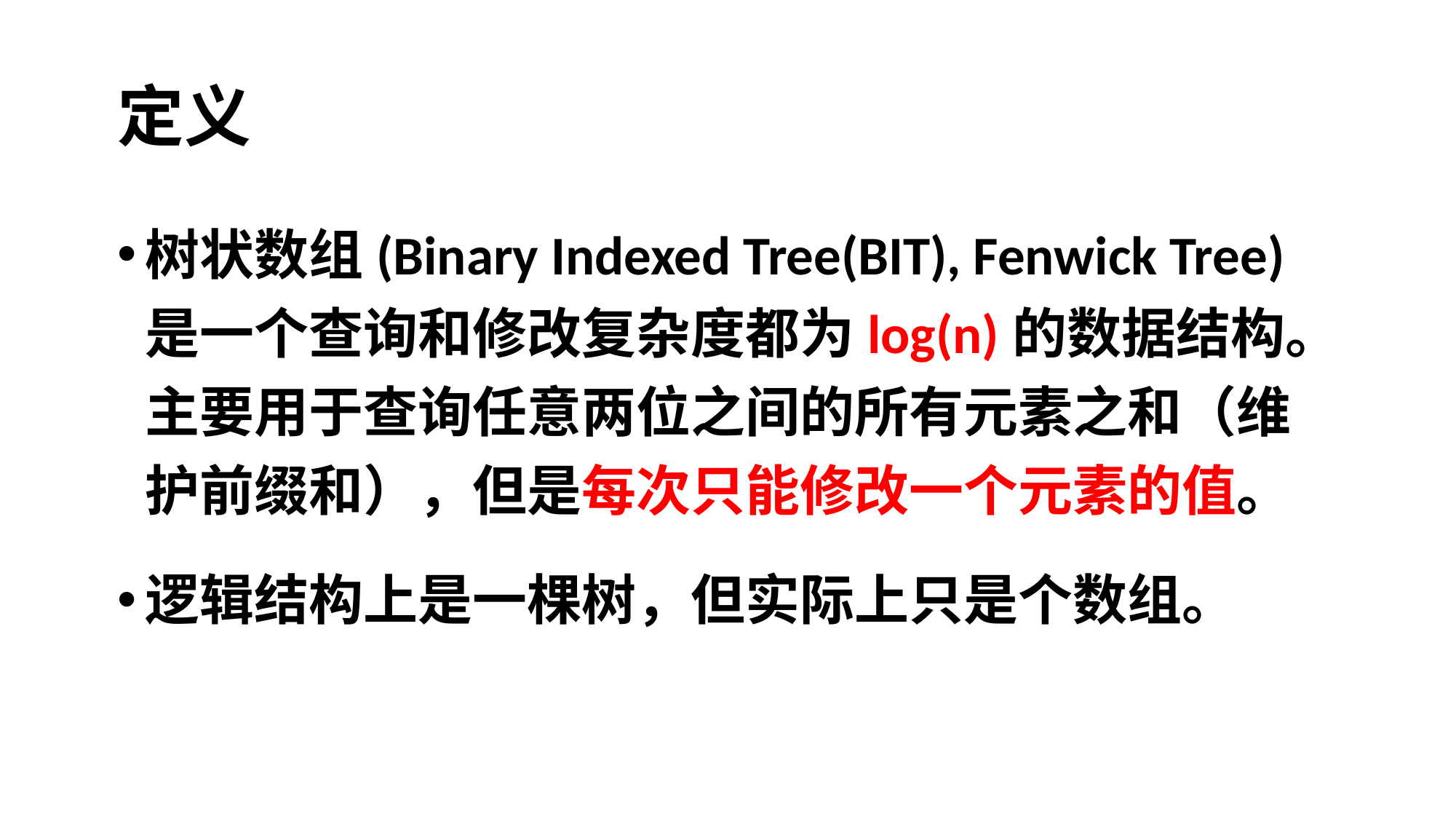

# 定义
树状数组(Binary Indexed Tree(BIT), Fenwick Tree)是一个查询和修改复杂度都为log(n)的数据结构。主要用于查询任意两位之间的所有元素之和（维护前缀和），但是每次只能修改一个元素的值。
逻辑结构上是一棵树，但实际上只是个数组。